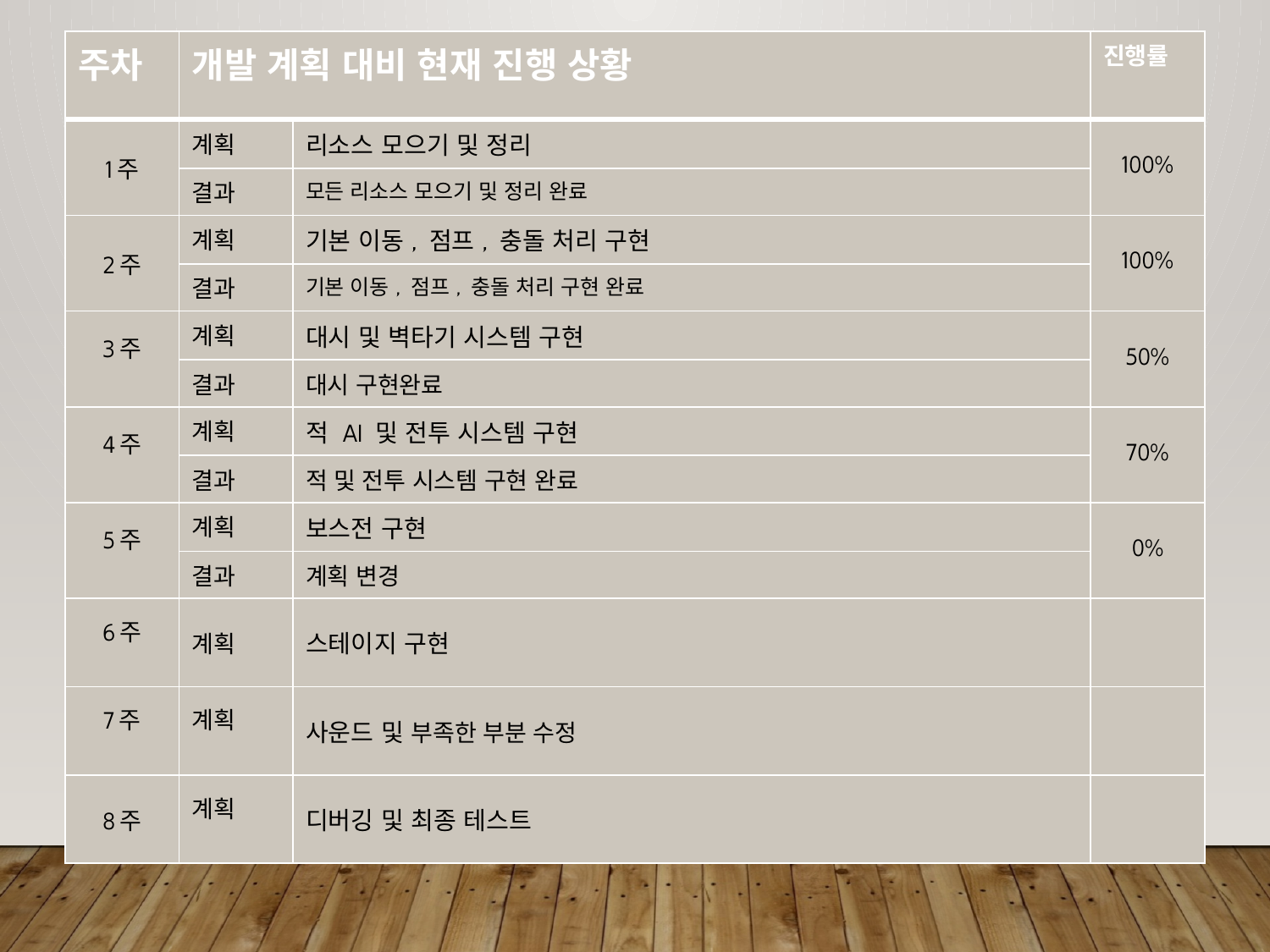

| 주차 | 개발 계획 대비 현재 진행 상황 |  | 진행률 |
| --- | --- | --- | --- |
| 1주 | 계획 | 리소스 모으기 및 정리 | 100% |
|  | 결과 | 모든 리소스 모으기 및 정리 완료 |  |
| 2주 | 계획 | 기본 이동, 점프, 충돌 처리 구현 | 100% |
|  | 결과 | 기본 이동, 점프, 충돌 처리 구현 완료 |  |
| 3주 | 계획 | 대시 및 벽타기 시스템 구현 | 50% |
|  | 결과 | 대시 구현완료 |  |
| 4주 | 계획 | 적 AI 및 전투 시스템 구현 | 70% |
|  | 결과 | 적 및 전투 시스템 구현 완료 |  |
| 5주 | 계획 | 보스전 구현 | 0% |
|  | 결과 | 계획 변경 |  |
| 6주 | 계획 | 스테이지 구현 |  |
| 7주 | 계획 | 사운드 및 부족한 부분 수정 |  |
| 8주 | 계획 | 디버깅 및 최종 테스트 |  |
#